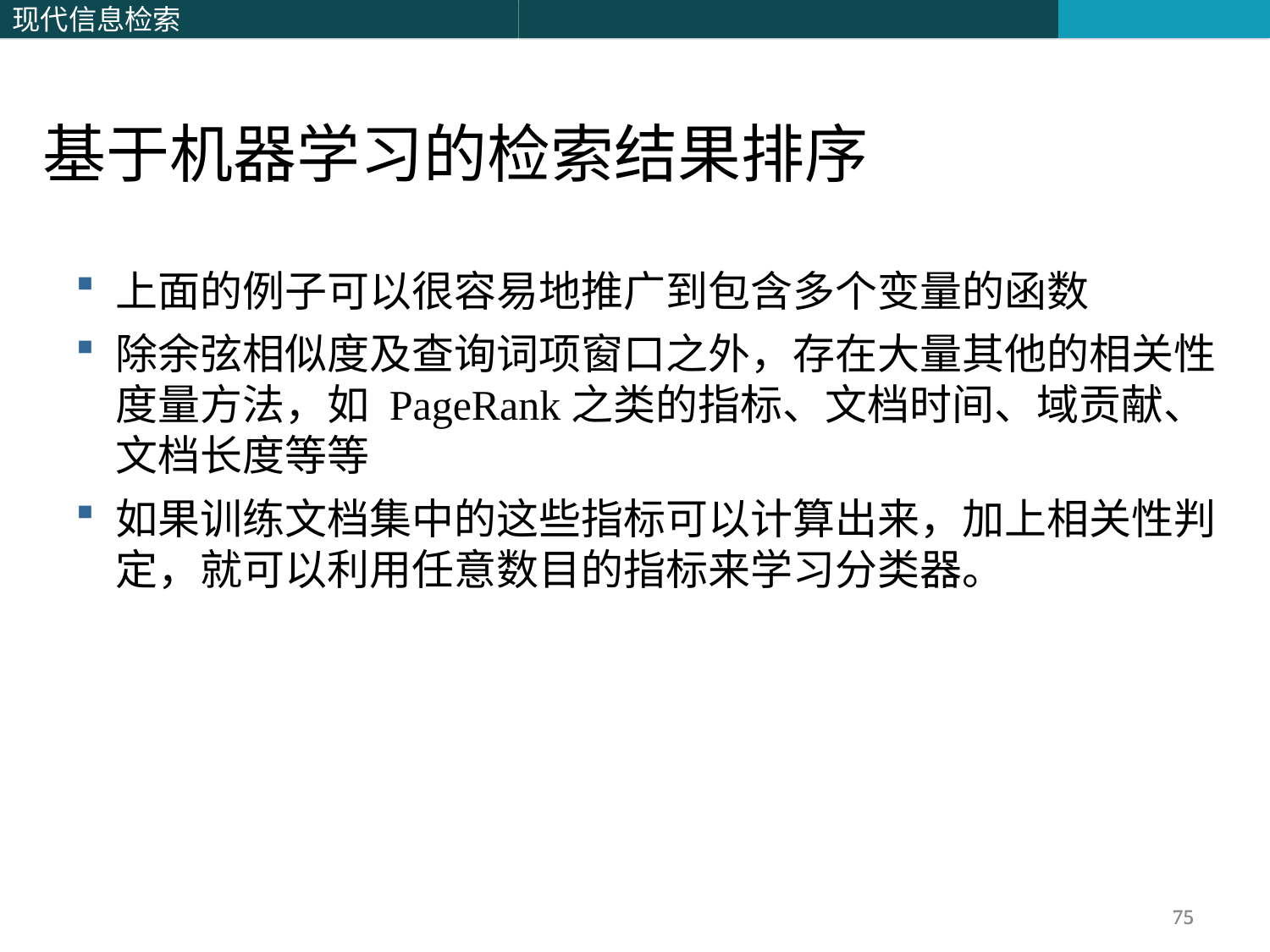

基于机器学习的检索结果排序
上面的例子可以很容易地推广到包含多个变量的函数
除余弦相似度及查询词项窗口之外，存在大量其他的相关性度量方法，如 PageRank之类的指标、文档时间、域贡献、文档长度等等
如果训练文档集中的这些指标可以计算出来，加上相关性判定，就可以利用任意数目的指标来学习分类器。
75
75